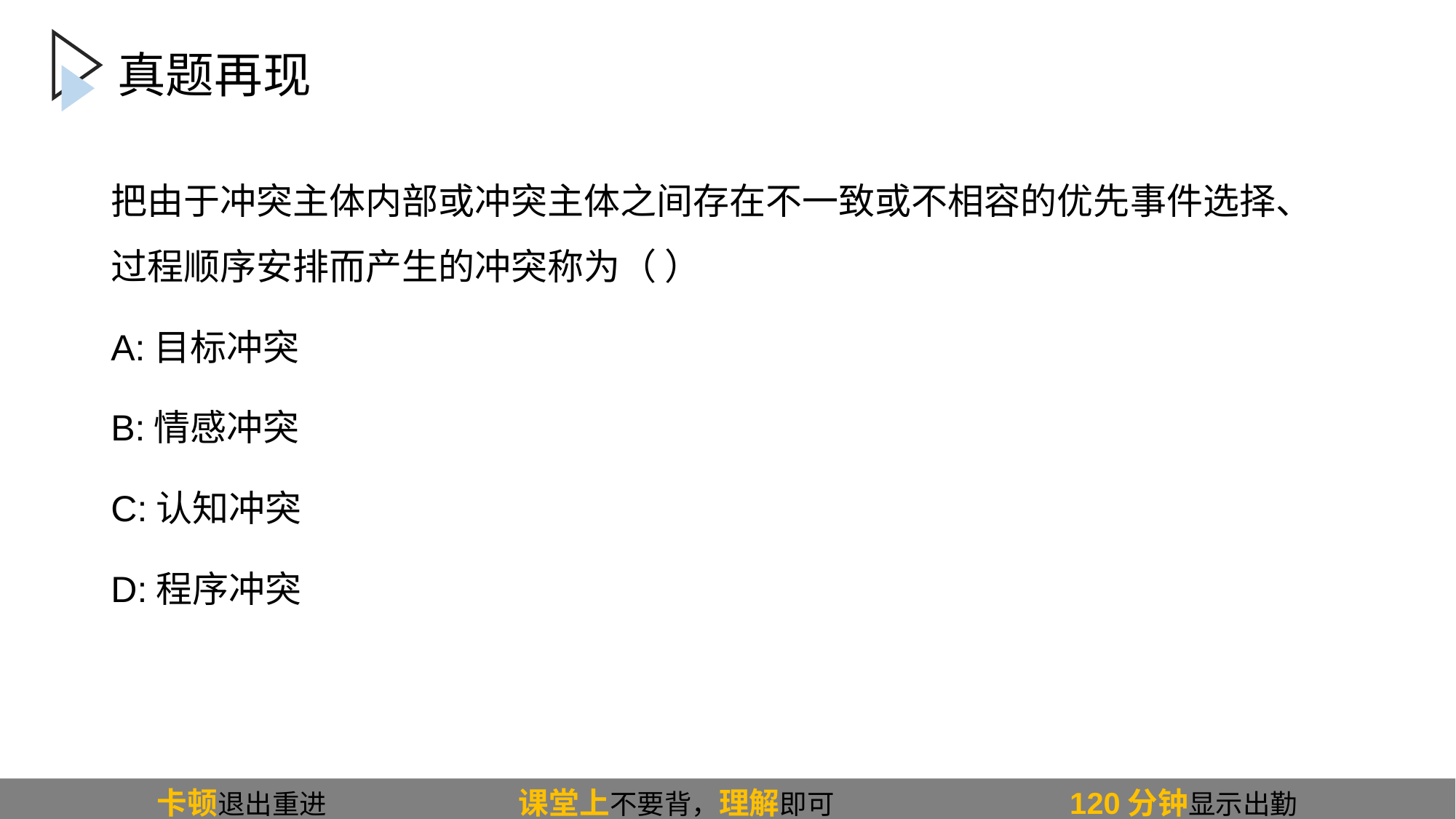

# 真题再现
把由于冲突主体内部或冲突主体之间存在不一致或不相容的优先事件选择、过程顺序安排而产生的冲突称为（ ）
A:目标冲突
B:情感冲突
C:认知冲突
D:程序冲突